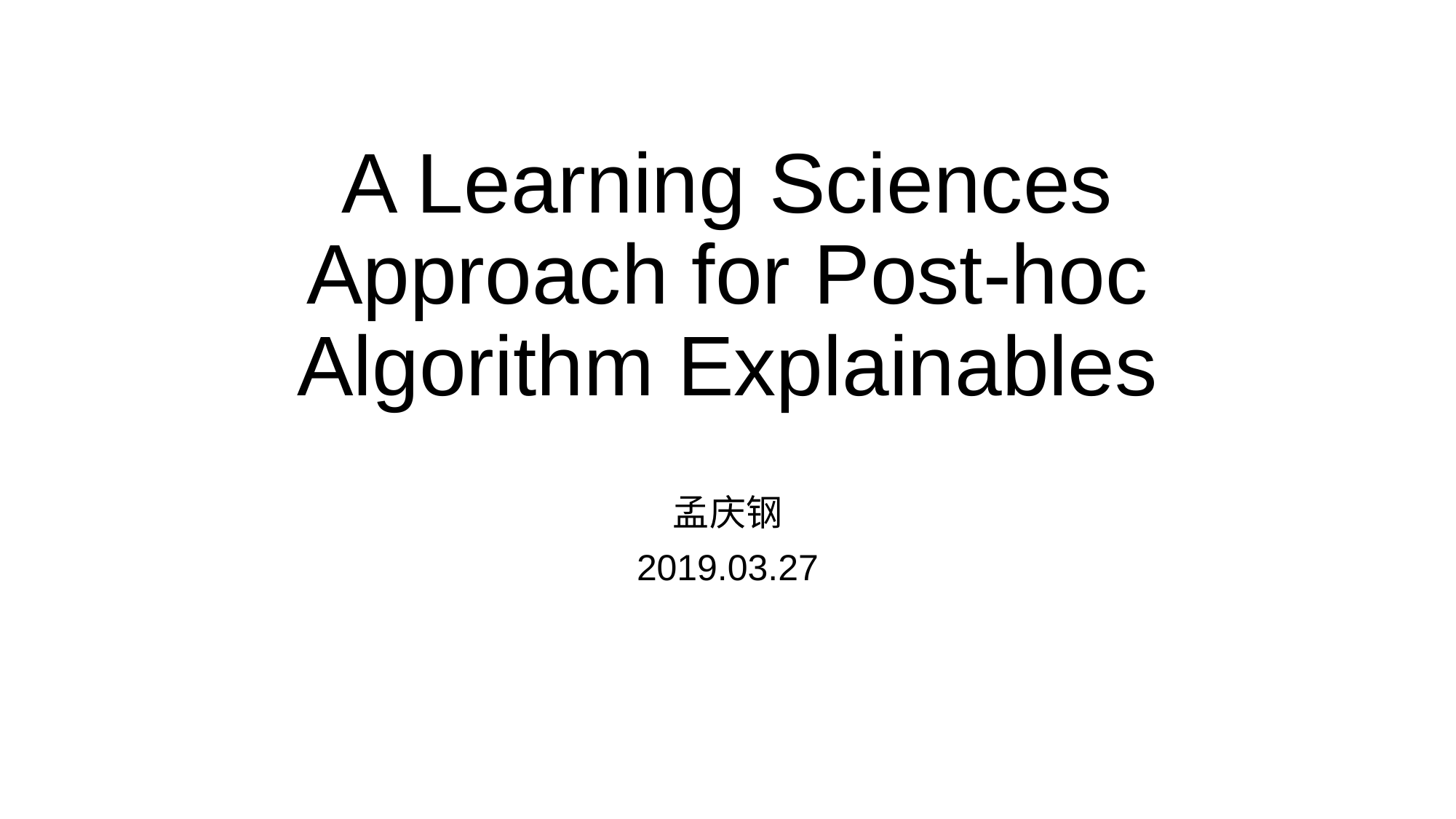

# A Learning Sciences Approach for Post-hoc Algorithm Explainables

孟庆钢
2019.03.27